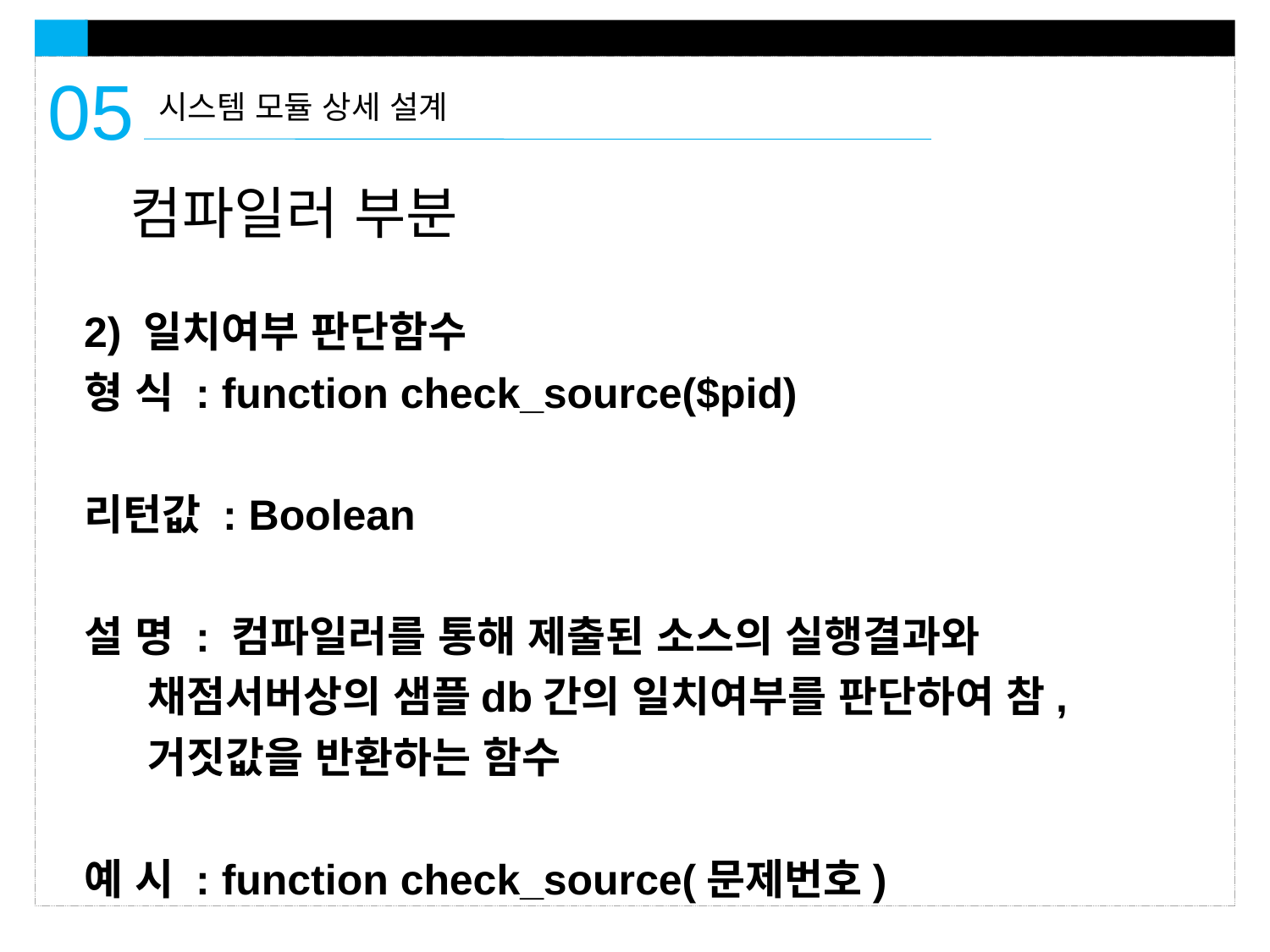

05

시스템 모듈 상세 설계

컴파일러 부분

2) 일치여부 판단함수
형 식 : function check_source($pid)

리턴값 : Boolean

설 명 : 컴파일러를 통해 제출된 소스의 실행결과와 채점서버상의 샘플db간의 일치여부를 판단하여 참,거짓값을 반환하는 함수

예 시 : function check_source(문제번호)